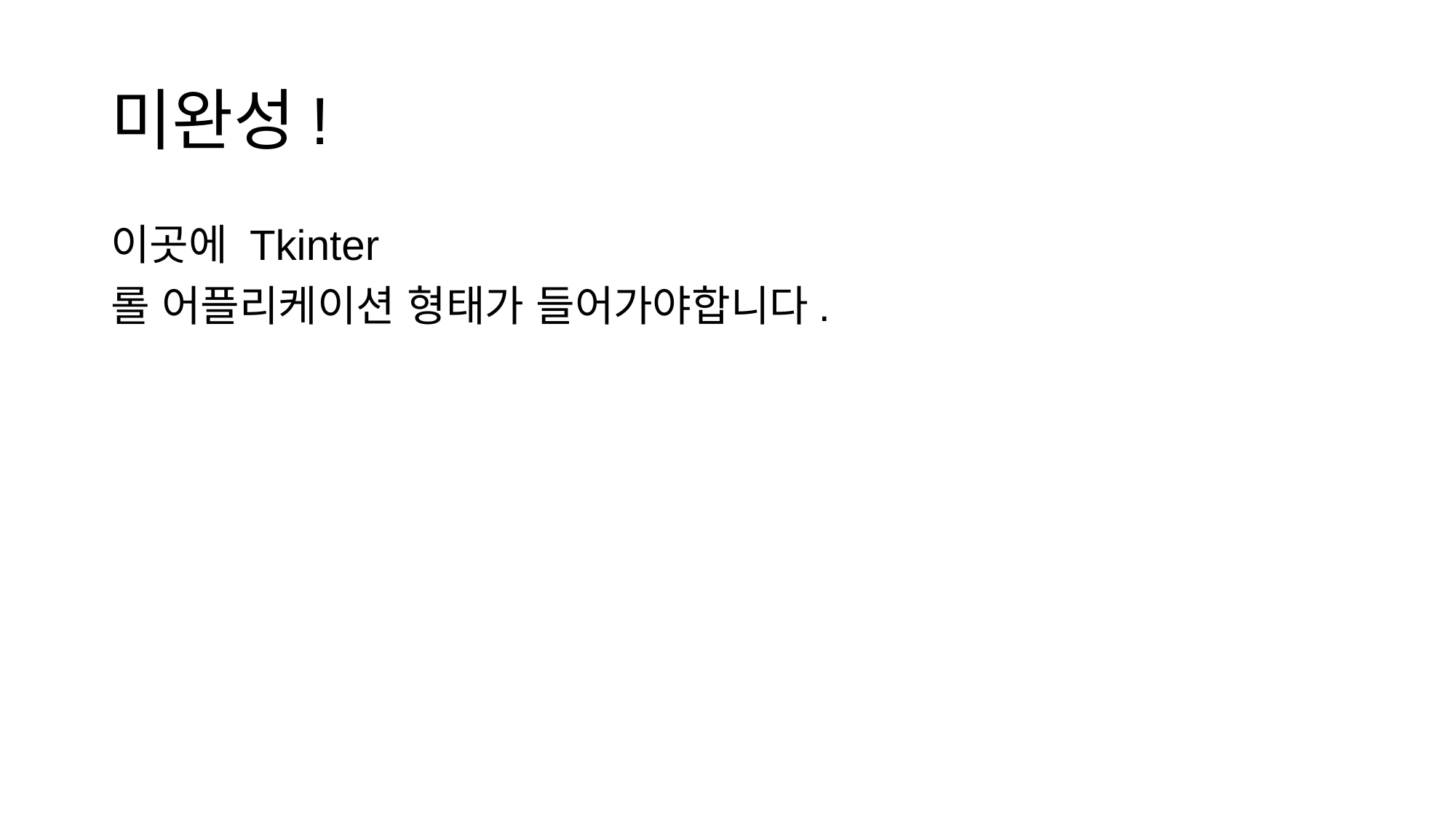

# 미완성!
이곳에 Tkinter
롤 어플리케이션 형태가 들어가야합니다.